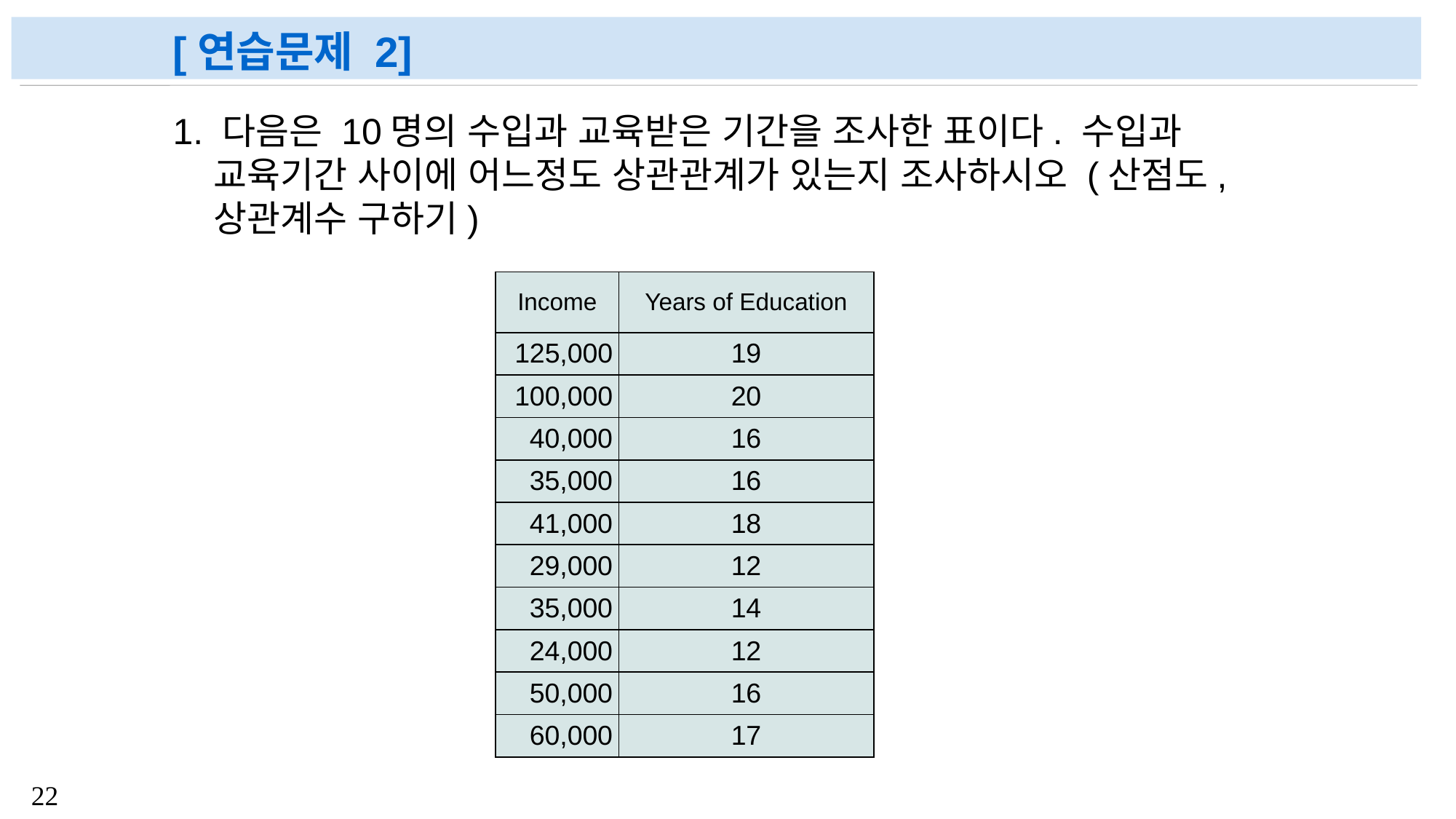

# [연습문제 2]
1. 다음은 10명의 수입과 교육받은 기간을 조사한 표이다. 수입과 교육기간 사이에 어느정도 상관관계가 있는지 조사하시오 (산점도, 상관계수 구하기)
| Income | Years of Education |
| --- | --- |
| 125,000 | 19 |
| 100,000 | 20 |
| 40,000 | 16 |
| 35,000 | 16 |
| 41,000 | 18 |
| 29,000 | 12 |
| 35,000 | 14 |
| 24,000 | 12 |
| 50,000 | 16 |
| 60,000 | 17 |